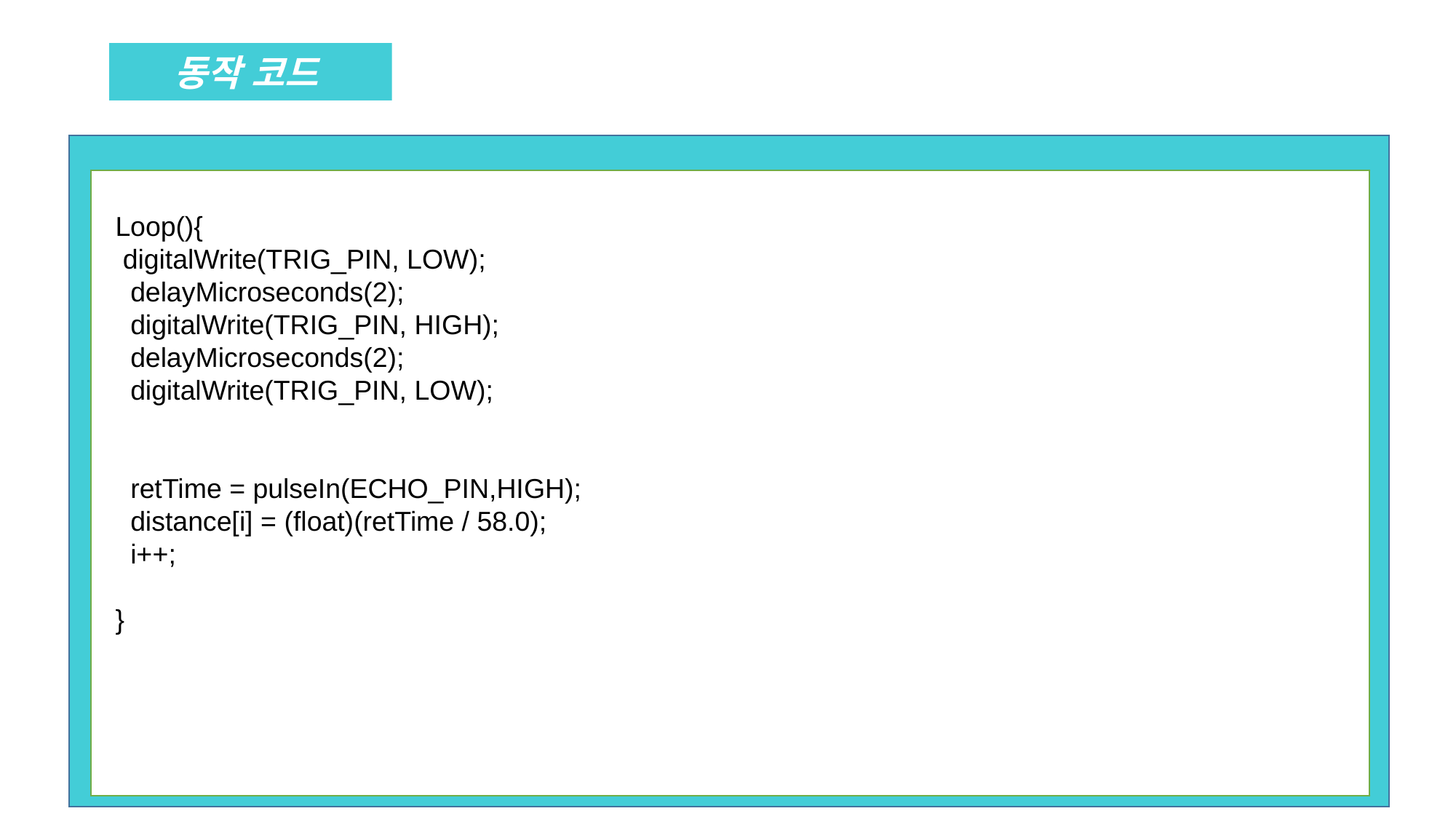

동작 코드

Loop(){
 digitalWrite(TRIG_PIN, LOW);
  delayMicroseconds(2);
  digitalWrite(TRIG_PIN, HIGH);
  delayMicroseconds(2);
  digitalWrite(TRIG_PIN, LOW);

  retTime = pulseIn(ECHO_PIN,HIGH);
  distance[i] = (float)(retTime / 58.0);
  i++;

}